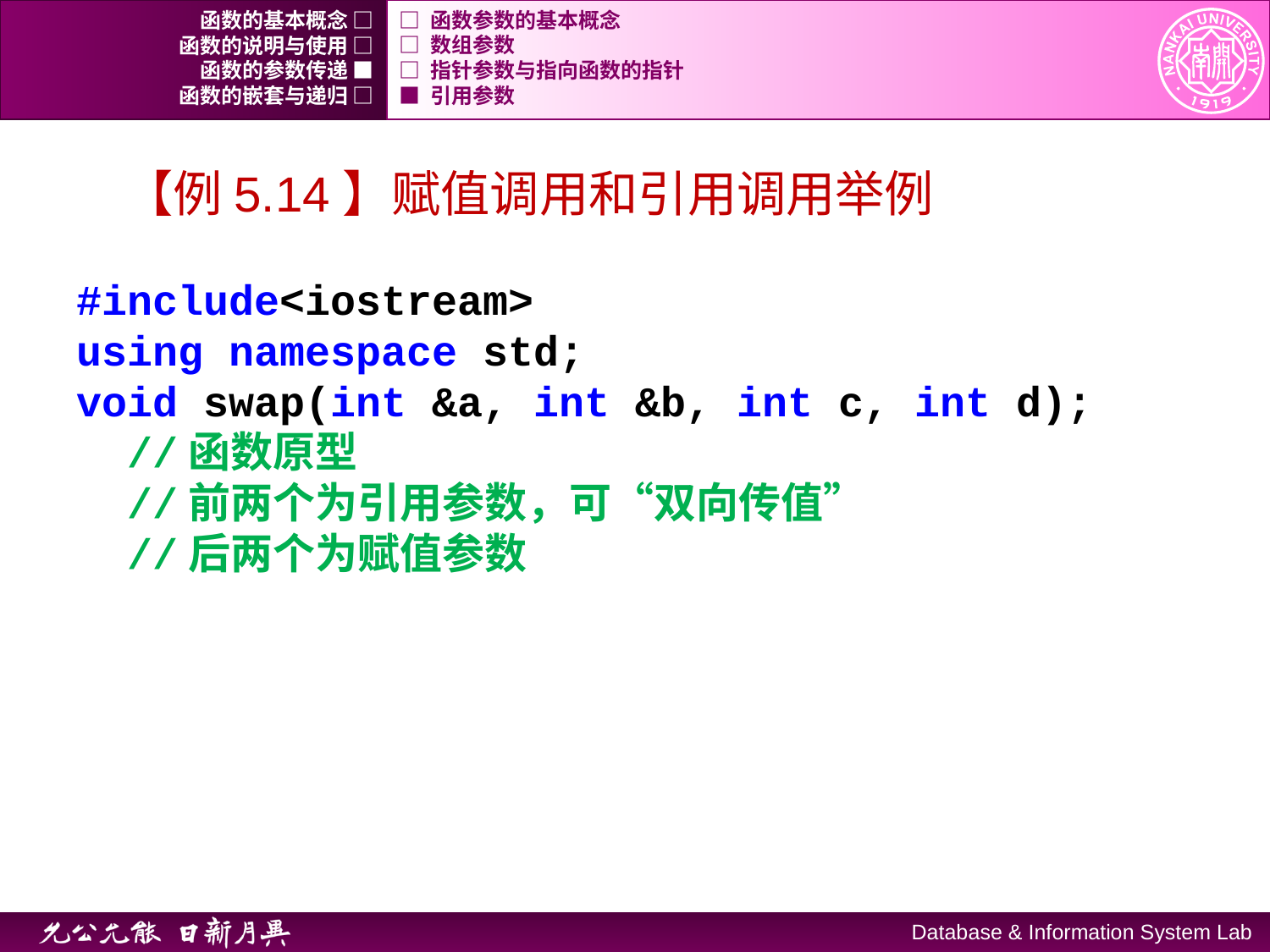

函数的基本概念 □
□ 函数参数的基本概念
函数的说明与使用 □
□ 数组参数
函数的参数传递 ■
□ 指针参数与指向函数的指针
函数的嵌套与递归 □
■ 引用参数
【例5.14】赋值调用和引用调用举例

#include<iostream>
using namespace std;
void swap(int &a, int &b, int c, int d);
  //函数原型
  //前两个为引用参数，可“双向传值”
  //后两个为赋值参数